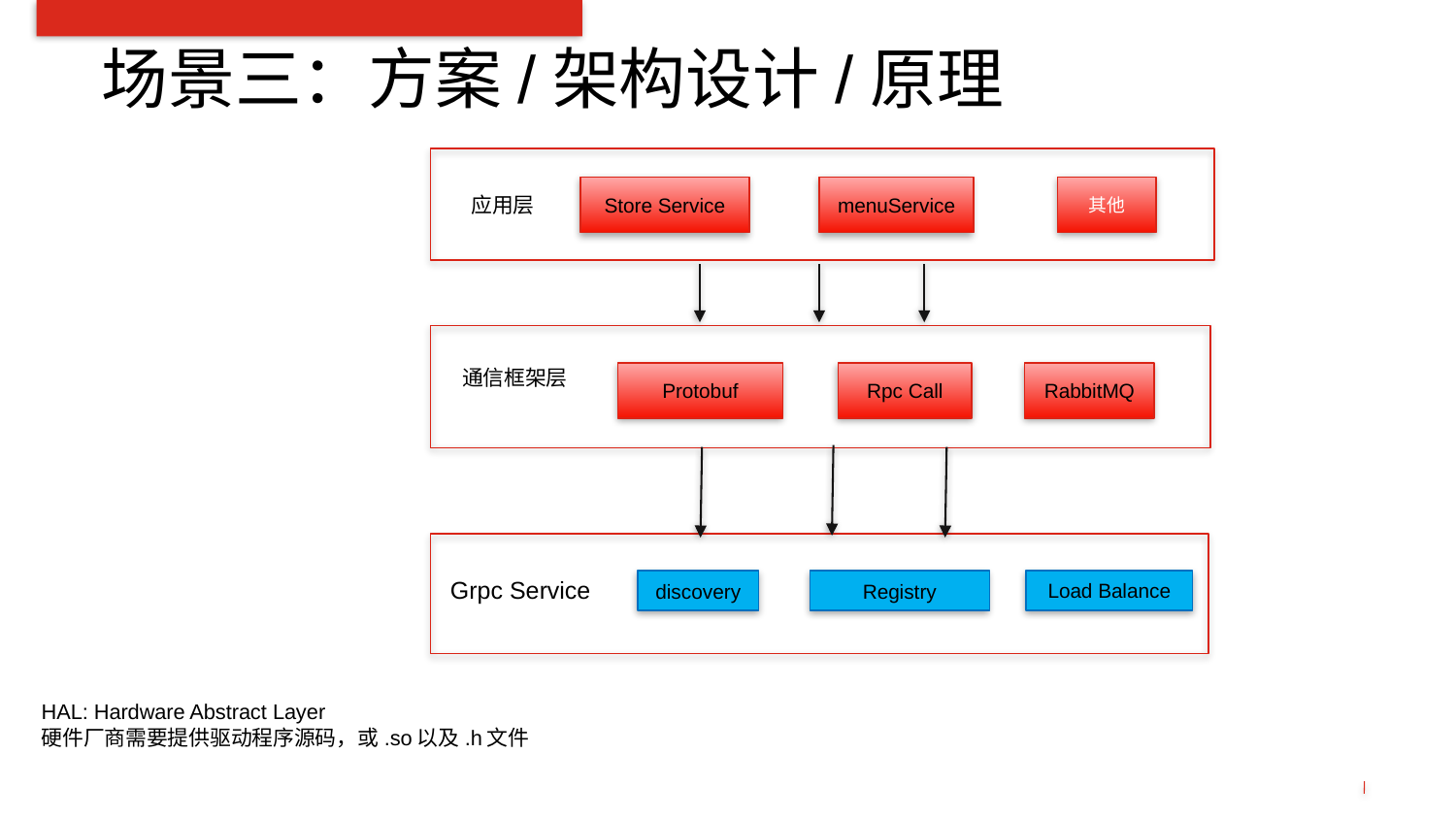

# 场景三：方案/架构设计/原理

其他
Store Service
menuService
应用层

通信框架层
Protobuf
Rpc Call
RabbitMQ

Grpc Service
Load Balance
discovery
Registry
HAL: Hardware Abstract Layer
硬件厂商需要提供驱动程序源码，或.so以及.h文件
12